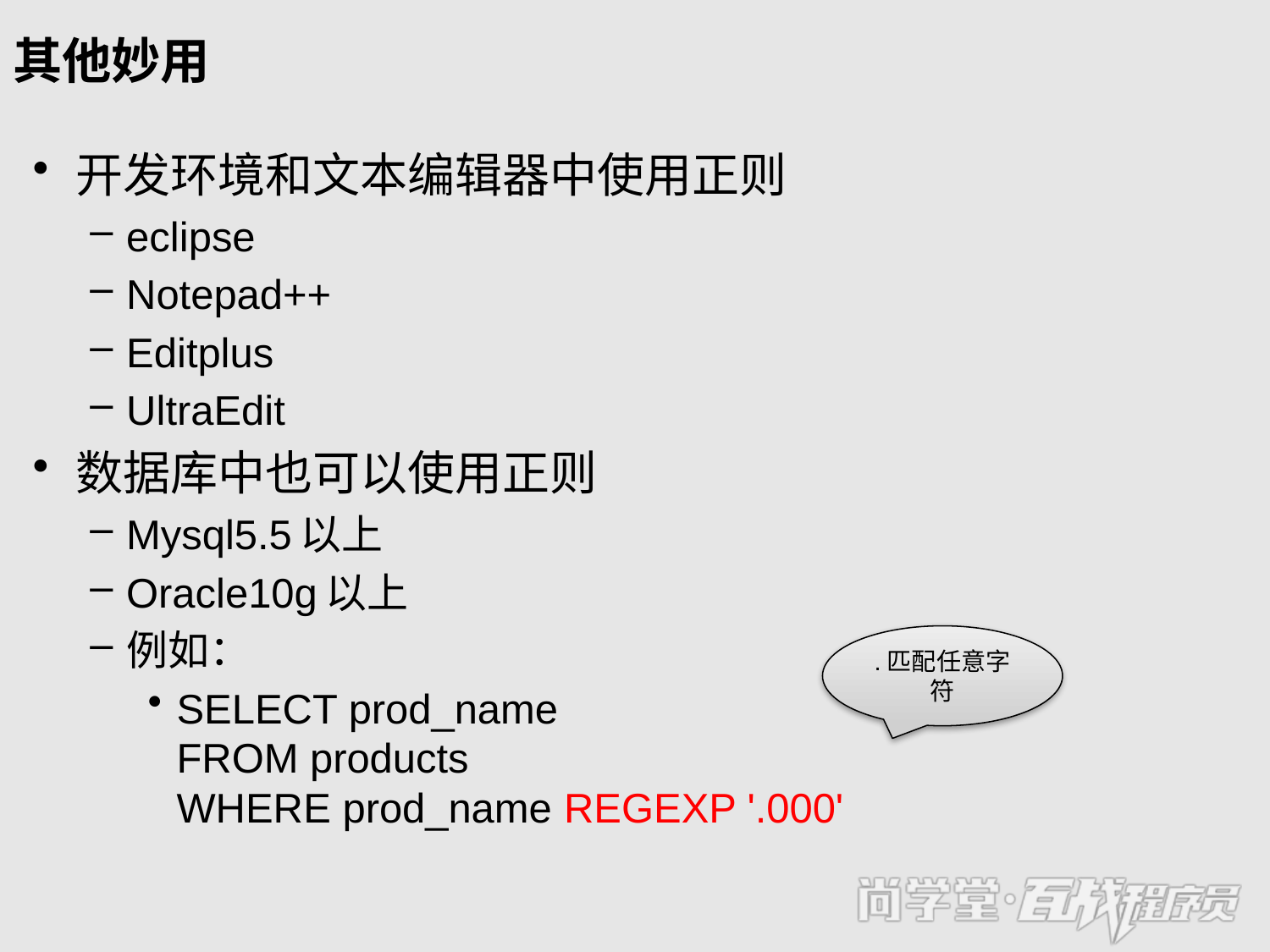

# 其他妙用
开发环境和文本编辑器中使用正则
eclipse
Notepad++
Editplus
UltraEdit
数据库中也可以使用正则
Mysql5.5以上
Oracle10g以上
例如：
SELECT prod_name
FROM products
WHERE prod_name REGEXP '.000'

.匹配任意字符